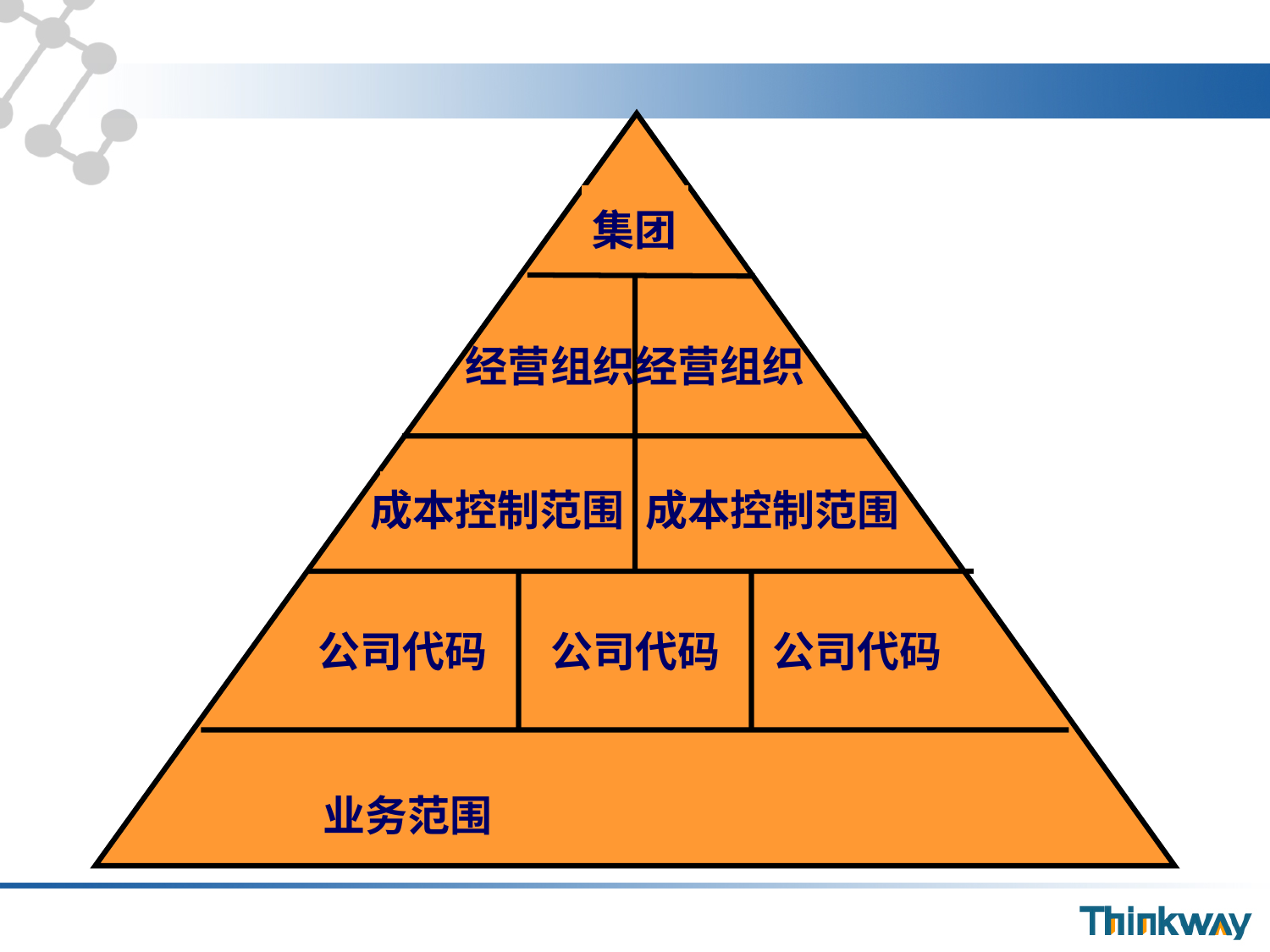

集团

经营组织
经营组织

成本控制范围
成本控制范围

公司代码
公司代码
公司代码

业务范围